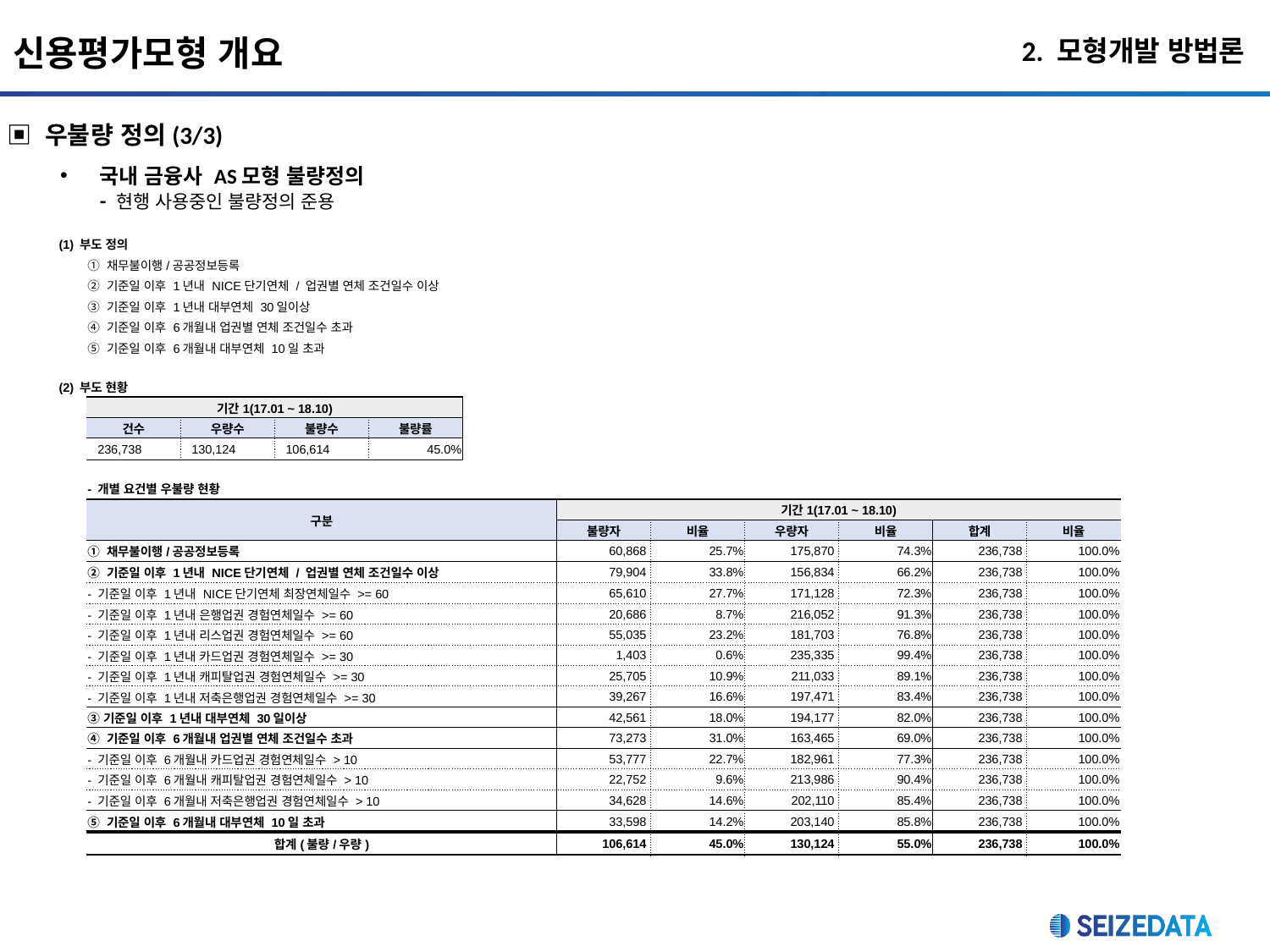

신용평가모형 개요
2. 모형개발 방법론
▣ 우불량 정의(3/3)
국내 금융사 AS모형 불량정의
- 현행 사용중인 불량정의 준용
| (1) 부도 정의 |  |  |  |  |  |  |  |  |  |  |  |
| --- | --- | --- | --- | --- | --- | --- | --- | --- | --- | --- | --- |
|  | ① 채무불이행/공공정보등록 |  |  |  |  |  |  |  |  |  |  |
|  | ② 기준일 이후 1년내 NICE단기연체 / 업권별 연체 조건일수 이상 |  |  |  |  |  |  |  |  |  |  |
|  | ③ 기준일 이후 1년내 대부연체 30일이상 |  |  |  |  |  |  |  |  |  |  |
|  | ④ 기준일 이후 6개월내 업권별 연체 조건일수 초과 |  |  |  |  |  |  |  |  |  |  |
|  | ⑤ 기준일 이후 6개월내 대부연체 10일 초과 |  |  |  |  |  |  |  |  |  |  |
|  |  |  |  |  |  |  |  |  |  |  |  |
| (2) 부도 현황 |  |  |  |  |  |  |  |  |  |  |  |
|  | 기간1(17.01 ~ 18.10) |  |  |  |  |  |  |  |  |  |  |
|  | 건수 | 우량수 | 불량수 | 불량률 |  |  |  |  |  |  |  |
|  | 236,738 | 130,124 | 106,614 | 45.0% |  |  |  |  |  |  |  |
|  |  |  |  |  |  |  |  |  |  |  |  |
|  | - 개별 요건별 우불량 현황 |  |  |  |  |  |  |  |  |  |  |
|  | 구분 |  |  |  |  | 기간1(17.01 ~ 18.10) |  |  |  |  |  |
|  |  |  |  |  |  | 불량자 | 비율 | 우량자 | 비율 | 합계 | 비율 |
|  | ① 채무불이행/공공정보등록 |  |  |  |  | 60,868 | 25.7% | 175,870 | 74.3% | 236,738 | 100.0% |
|  | ② 기준일 이후 1년내 NICE단기연체 / 업권별 연체 조건일수 이상 |  |  |  |  | 79,904 | 33.8% | 156,834 | 66.2% | 236,738 | 100.0% |
|  | - 기준일 이후 1년내 NICE단기연체 최장연체일수 >= 60 |  |  |  |  | 65,610 | 27.7% | 171,128 | 72.3% | 236,738 | 100.0% |
|  | - 기준일 이후 1년내 은행업권 경험연체일수 >= 60 |  |  |  |  | 20,686 | 8.7% | 216,052 | 91.3% | 236,738 | 100.0% |
|  | - 기준일 이후 1년내 리스업권 경험연체일수 >= 60 |  |  |  |  | 55,035 | 23.2% | 181,703 | 76.8% | 236,738 | 100.0% |
|  | - 기준일 이후 1년내 카드업권 경험연체일수 >= 30 |  |  |  |  | 1,403 | 0.6% | 235,335 | 99.4% | 236,738 | 100.0% |
|  | - 기준일 이후 1년내 캐피탈업권 경험연체일수 >= 30 |  |  |  |  | 25,705 | 10.9% | 211,033 | 89.1% | 236,738 | 100.0% |
|  | - 기준일 이후 1년내 저축은행업권 경험연체일수 >= 30 |  |  |  |  | 39,267 | 16.6% | 197,471 | 83.4% | 236,738 | 100.0% |
|  | ③기준일 이후 1년내 대부연체 30일이상 |  |  |  |  | 42,561 | 18.0% | 194,177 | 82.0% | 236,738 | 100.0% |
|  | ④ 기준일 이후 6개월내 업권별 연체 조건일수 초과 |  |  |  |  | 73,273 | 31.0% | 163,465 | 69.0% | 236,738 | 100.0% |
|  | - 기준일 이후 6개월내 카드업권 경험연체일수 > 10 |  |  |  |  | 53,777 | 22.7% | 182,961 | 77.3% | 236,738 | 100.0% |
|  | - 기준일 이후 6개월내 캐피탈업권 경험연체일수 > 10 |  |  |  |  | 22,752 | 9.6% | 213,986 | 90.4% | 236,738 | 100.0% |
|  | - 기준일 이후 6개월내 저축은행업권 경험연체일수 > 10 |  |  |  |  | 34,628 | 14.6% | 202,110 | 85.4% | 236,738 | 100.0% |
|  | ⑤ 기준일 이후 6개월내 대부연체 10일 초과 |  |  |  |  | 33,598 | 14.2% | 203,140 | 85.8% | 236,738 | 100.0% |
|  | 합계(불량/우량) |  |  |  |  | 106,614 | 45.0% | 130,124 | 55.0% | 236,738 | 100.0% |